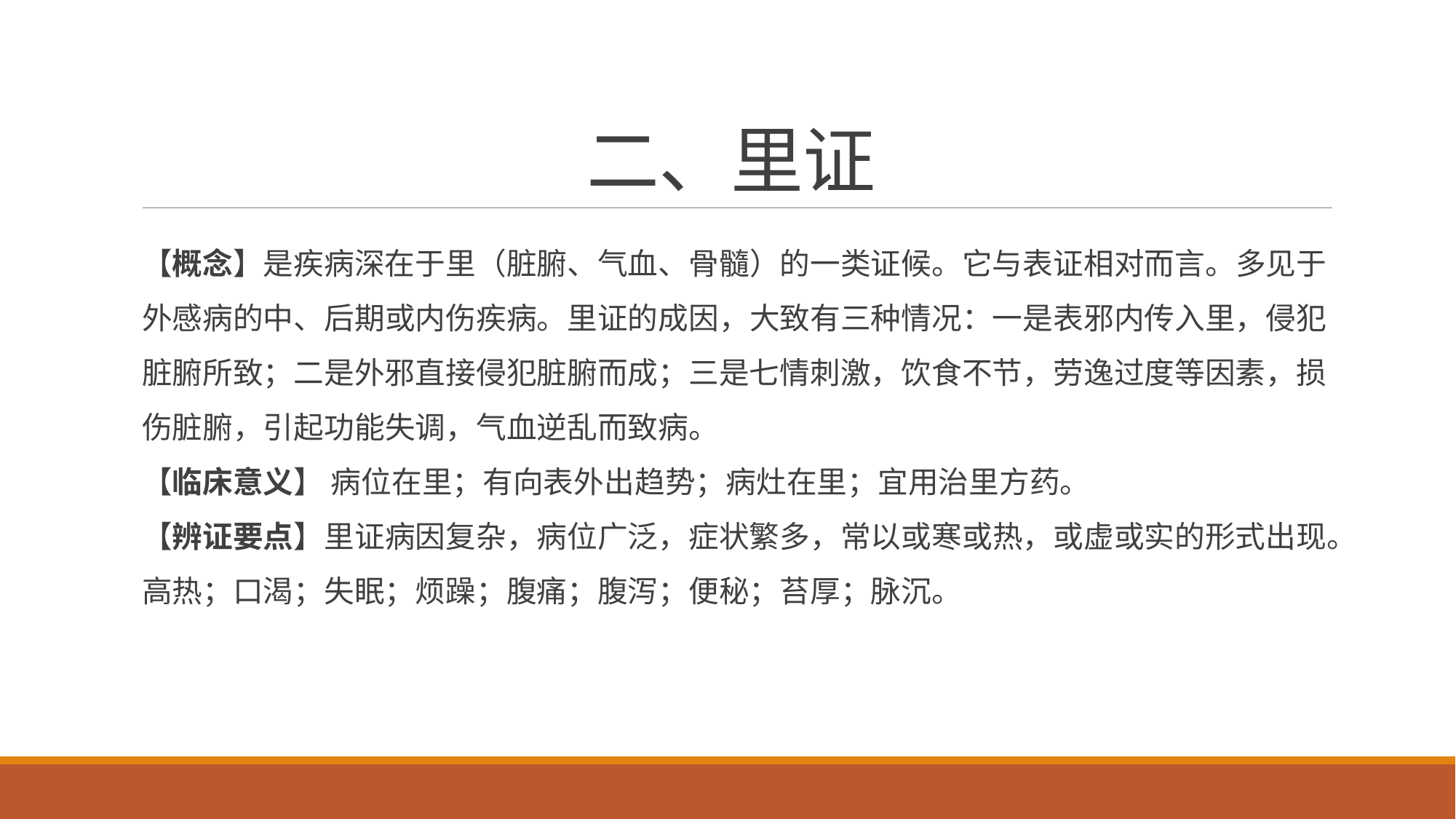

# 二、里证
【概念】是疾病深在于里（脏腑、气血、骨髓）的一类证候。它与表证相对而言。多见于外感病的中、后期或内伤疾病。里证的成因，大致有三种情况：一是表邪内传入里，侵犯脏腑所致；二是外邪直接侵犯脏腑而成；三是七情刺激，饮食不节，劳逸过度等因素，损伤脏腑，引起功能失调，气血逆乱而致病。
【临床意义】 病位在里；有向表外出趋势；病灶在里；宜用治里方药。
【辨证要点】里证病因复杂，病位广泛，症状繁多，常以或寒或热，或虚或实的形式出现。高热；口渴；失眠；烦躁；腹痛；腹泻；便秘；苔厚；脉沉。